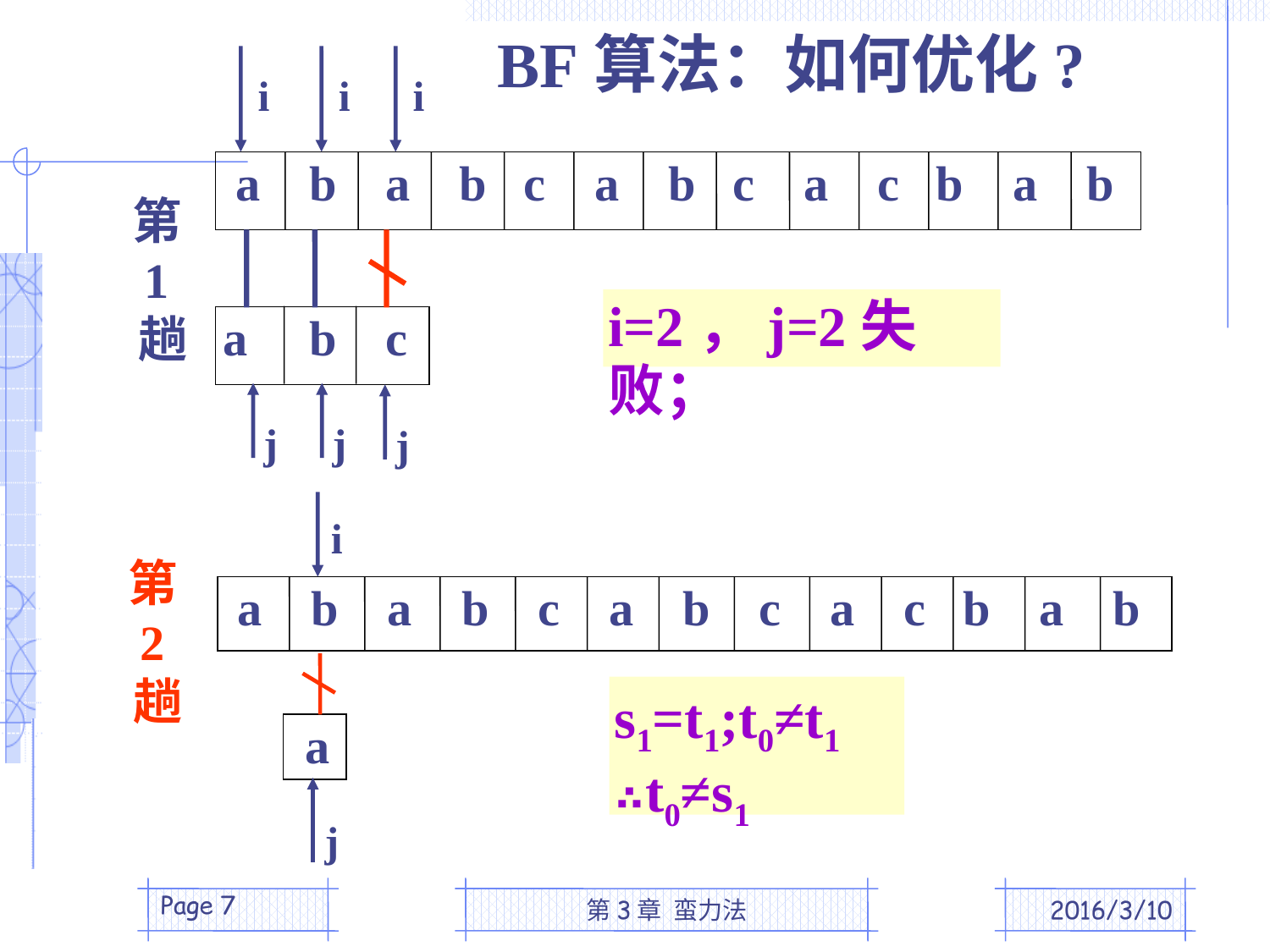

BF算法：如何优化?

i

i

i
 a    b    a    b   c    a    b   c    a    c   b    a    b

第1趟

i=2，j=2失败；

a     b    c

j

j

j

i

j

第2趟
 a    b    a    b    c    a    b    c    a    c   b    a    b

s1=t1;t0≠t1
∴t0≠s1

a
Page 7
第3章  蛮力法
2016/3/10